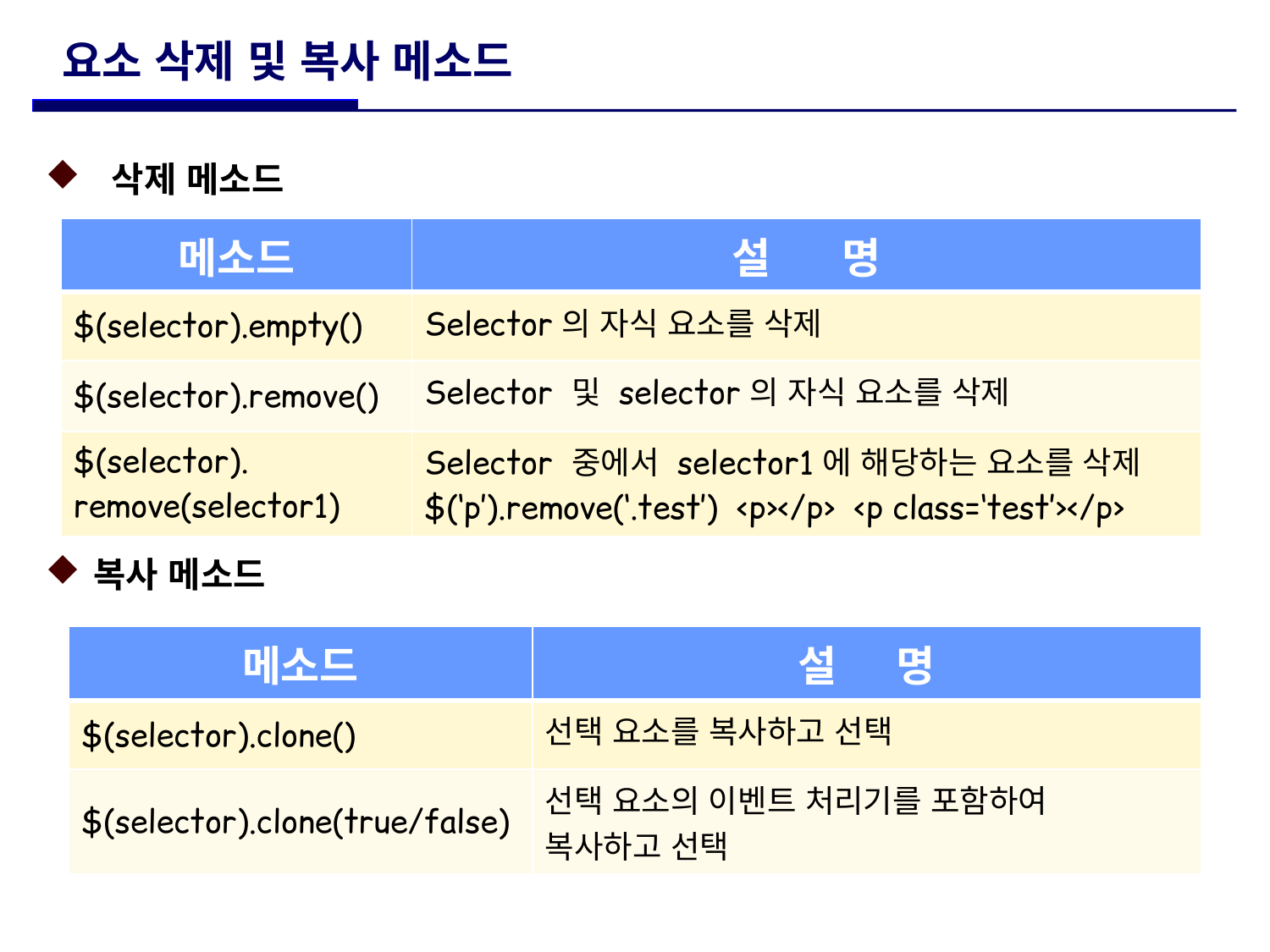

# 요소 삭제 및 복사 메소드
 삭제 메소드

복사 메소드
| 메소드 | 설 명 |
| --- | --- |
| $(selector).empty() | Selector의 자식 요소를 삭제 |
| $(selector).remove() | Selector 및 selector의 자식 요소를 삭제 |
| $(selector). remove(selector1) | Selector 중에서 selector1에 해당하는 요소를 삭제 $(‘p’).remove(‘.test’) <p></p> <p class=‘test’></p> |
| 메소드 | 설 명 |
| --- | --- |
| $(selector).clone() | 선택 요소를 복사하고 선택 |
| $(selector).clone(true/false) | 선택 요소의 이벤트 처리기를 포함하여 복사하고 선택 |